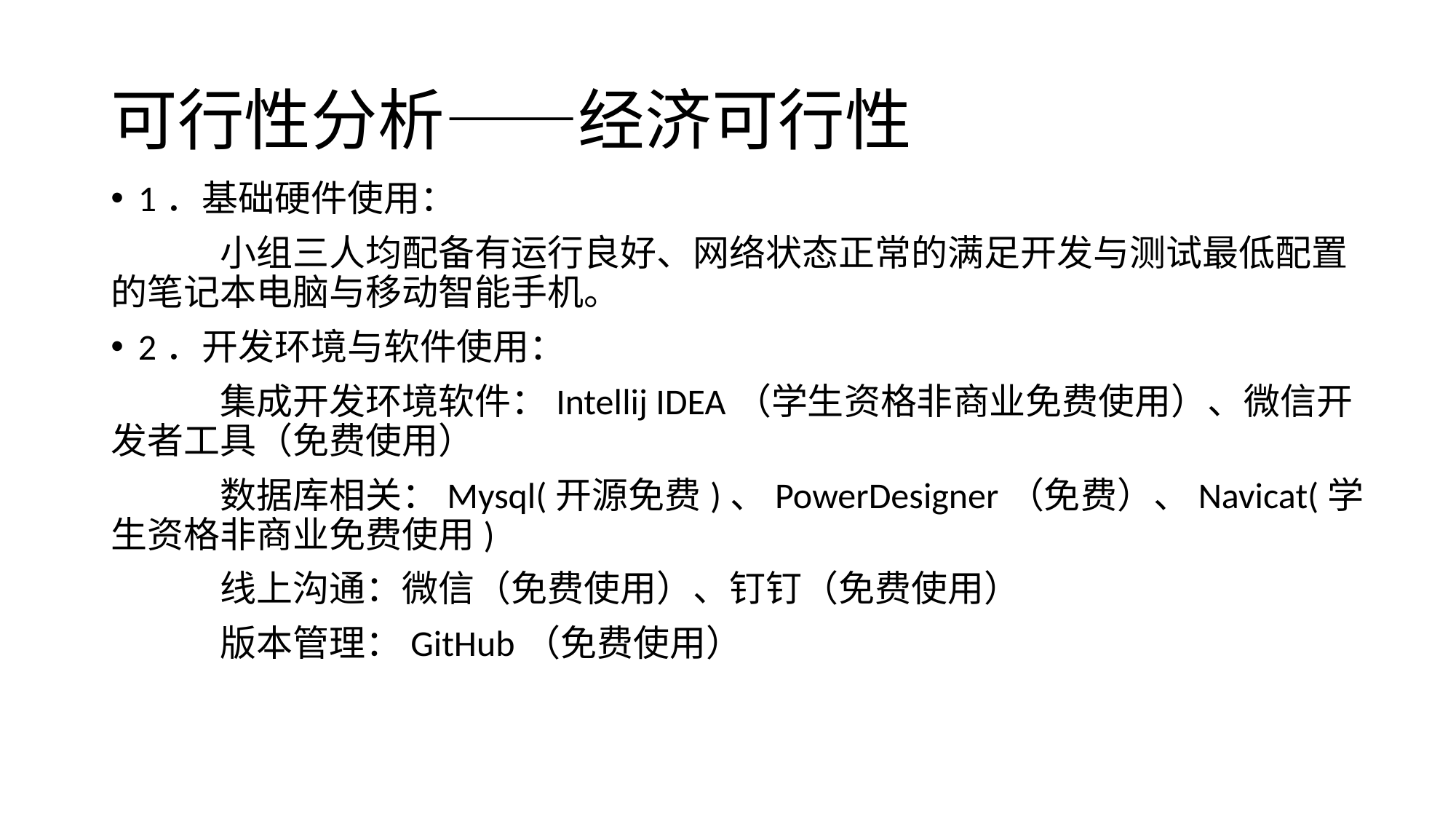

# 可行性分析——经济可行性
1．基础硬件使用：
	小组三人均配备有运行良好、网络状态正常的满足开发与测试最低配置的笔记本电脑与移动智能手机。
2．开发环境与软件使用：
	集成开发环境软件：Intellij IDEA（学生资格非商业免费使用）、微信开发者工具（免费使用）
	数据库相关：Mysql(开源免费)、PowerDesigner（免费）、Navicat(学生资格非商业免费使用)
	线上沟通：微信（免费使用）、钉钉（免费使用）
	版本管理：GitHub（免费使用）